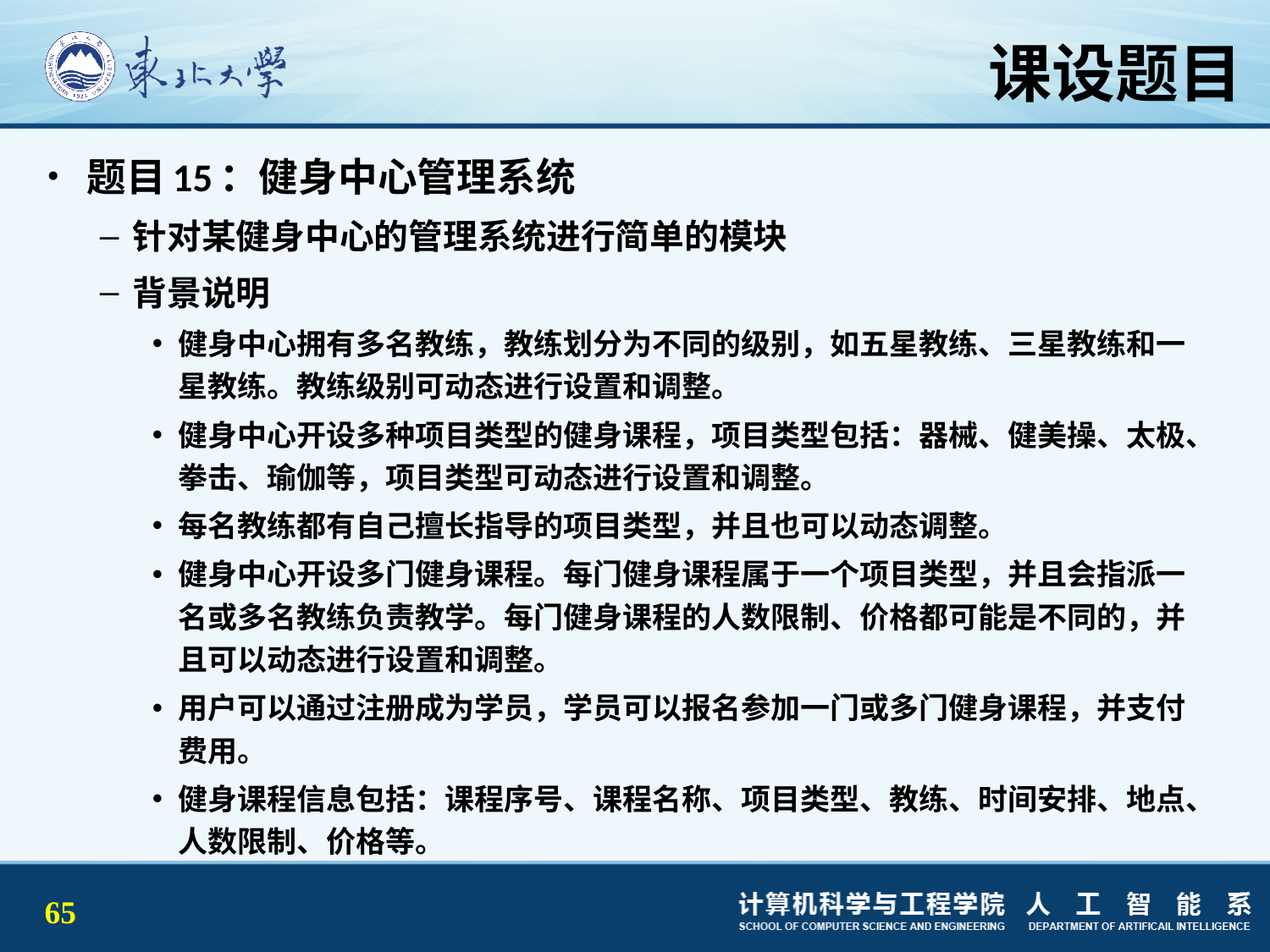

# 课设题目
题目15：健身中心管理系统
针对某健身中心的管理系统进行简单的模块
背景说明
健身中心拥有多名教练，教练划分为不同的级别，如五星教练、三星教练和一星教练。教练级别可动态进行设置和调整。
健身中心开设多种项目类型的健身课程，项目类型包括：器械、健美操、太极、拳击、瑜伽等，项目类型可动态进行设置和调整。
每名教练都有自己擅长指导的项目类型，并且也可以动态调整。
健身中心开设多门健身课程。每门健身课程属于一个项目类型，并且会指派一名或多名教练负责教学。每门健身课程的人数限制、价格都可能是不同的，并且可以动态进行设置和调整。
用户可以通过注册成为学员，学员可以报名参加一门或多门健身课程，并支付费用。
健身课程信息包括：课程序号、课程名称、项目类型、教练、时间安排、地点、人数限制、价格等。